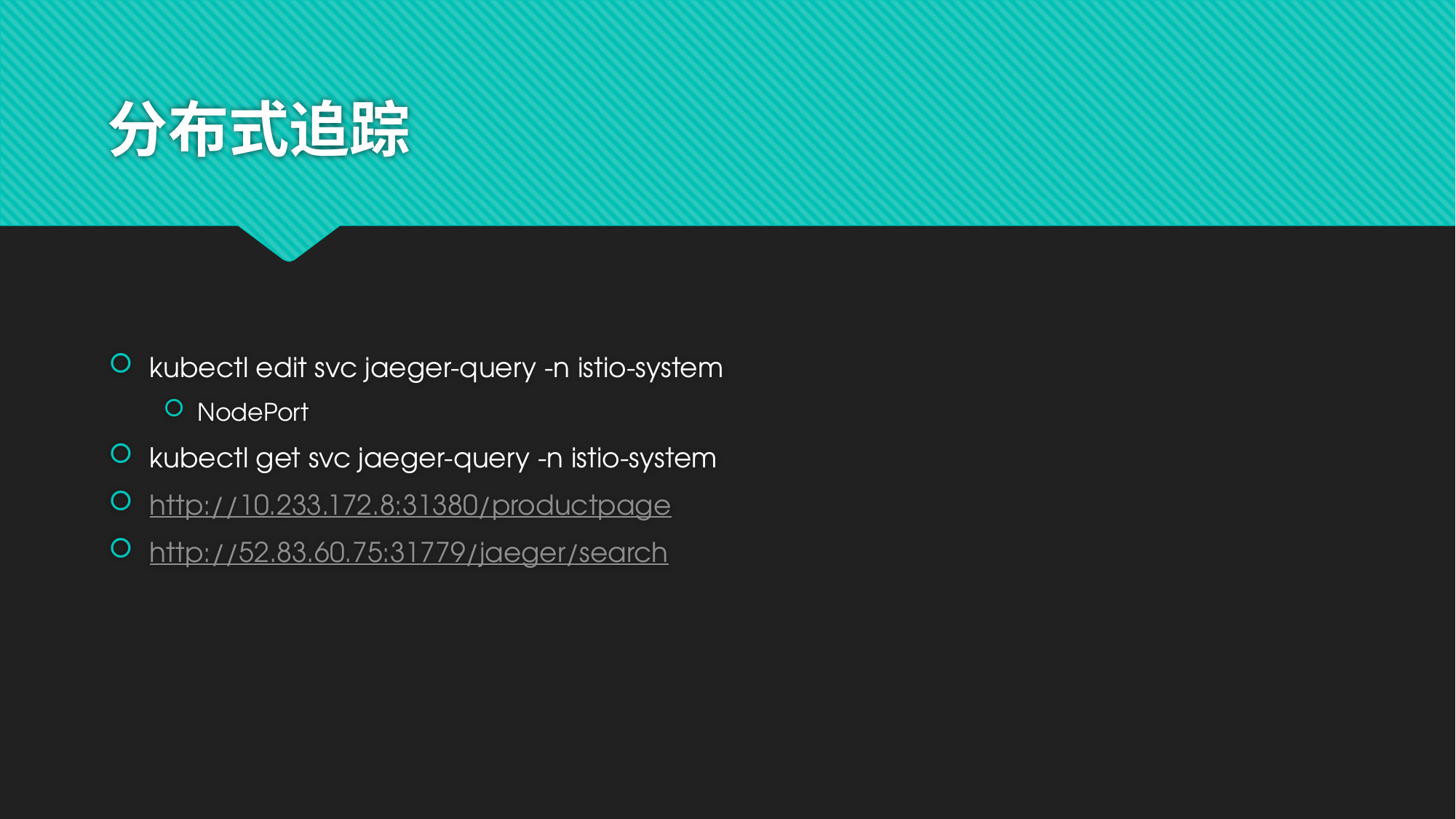

# 分布式追踪
kubectl edit svc jaeger-query -n istio-system
NodePort
kubectl get svc jaeger-query -n istio-system
http://10.233.172.8:31380/productpage
http://52.83.60.75:31779/jaeger/search